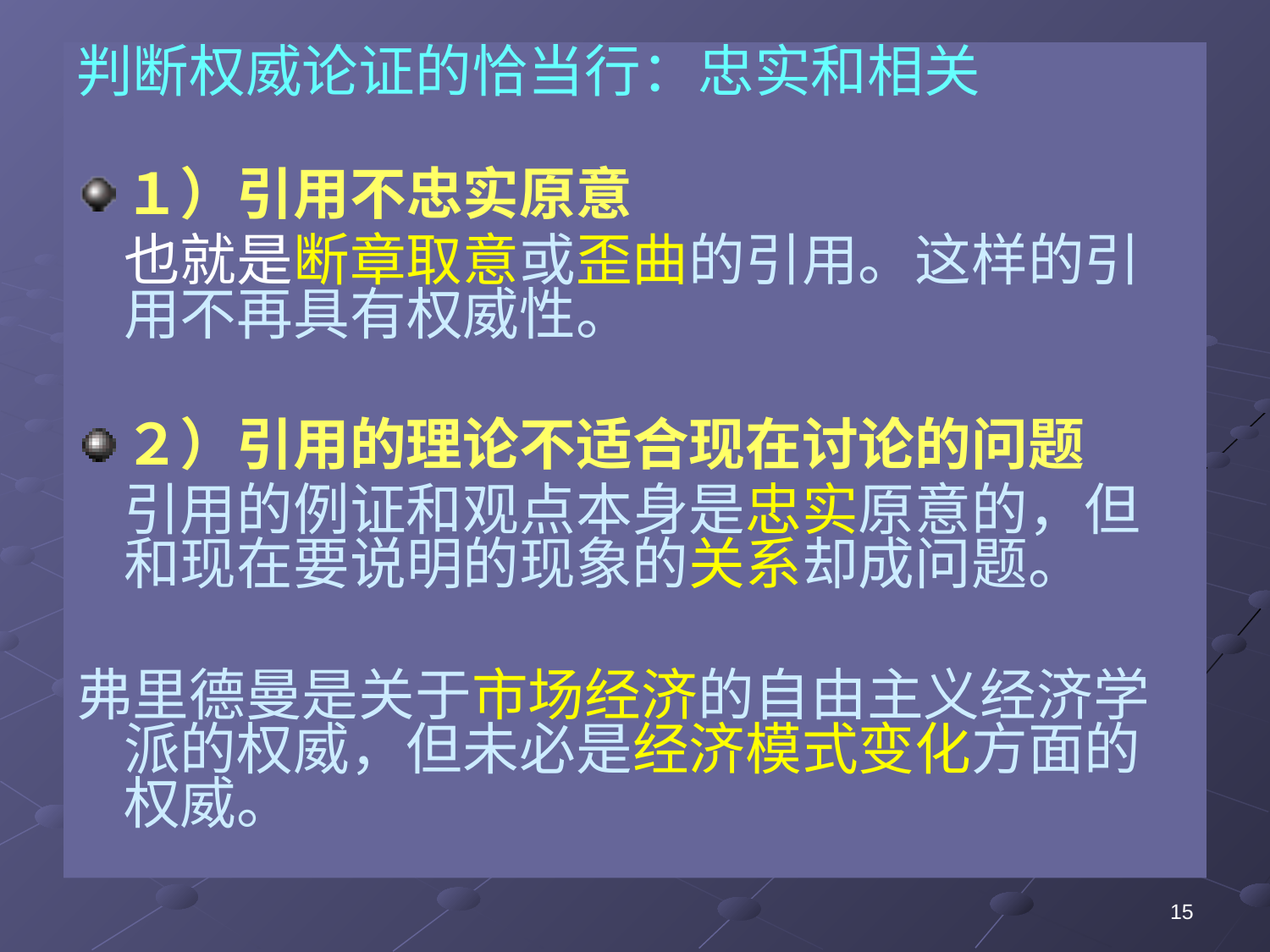

判断权威论证的恰当行：忠实和相关

１）引用不忠实原意
	也就是断章取意或歪曲的引用。这样的引用不再具有权威性。

２）引用的理论不适合现在讨论的问题
	引用的例证和观点本身是忠实原意的，但和现在要说明的现象的关系却成问题。

弗里德曼是关于市场经济的自由主义经济学派的权威，但未必是经济模式变化方面的权威。

15